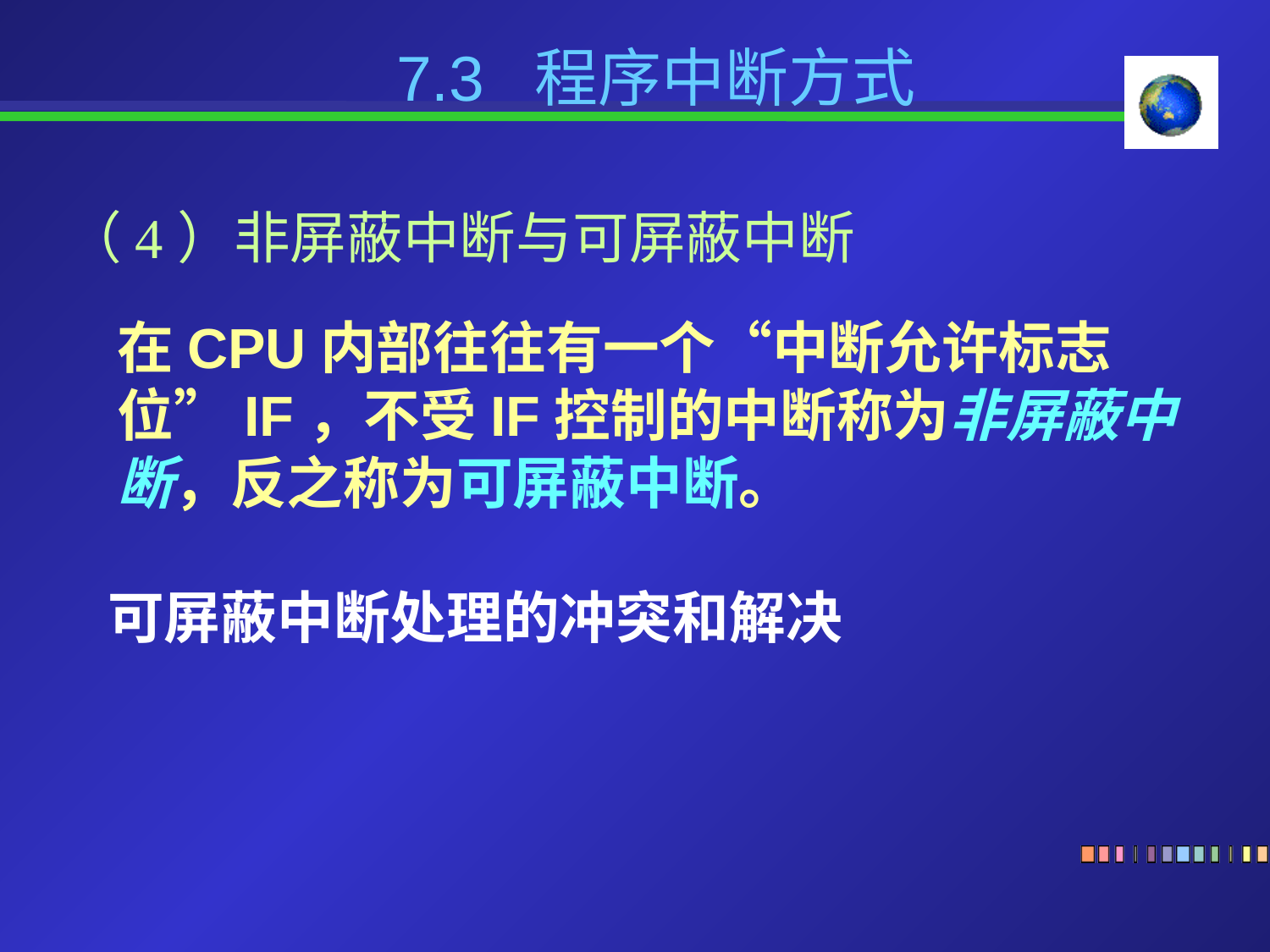

7.3  程序中断方式
（4）非屏蔽中断与可屏蔽中断
在CPU内部往往有一个“中断允许标志位”IF，不受IF控制的中断称为非屏蔽中断，反之称为可屏蔽中断。
可屏蔽中断处理的冲突和解决
33